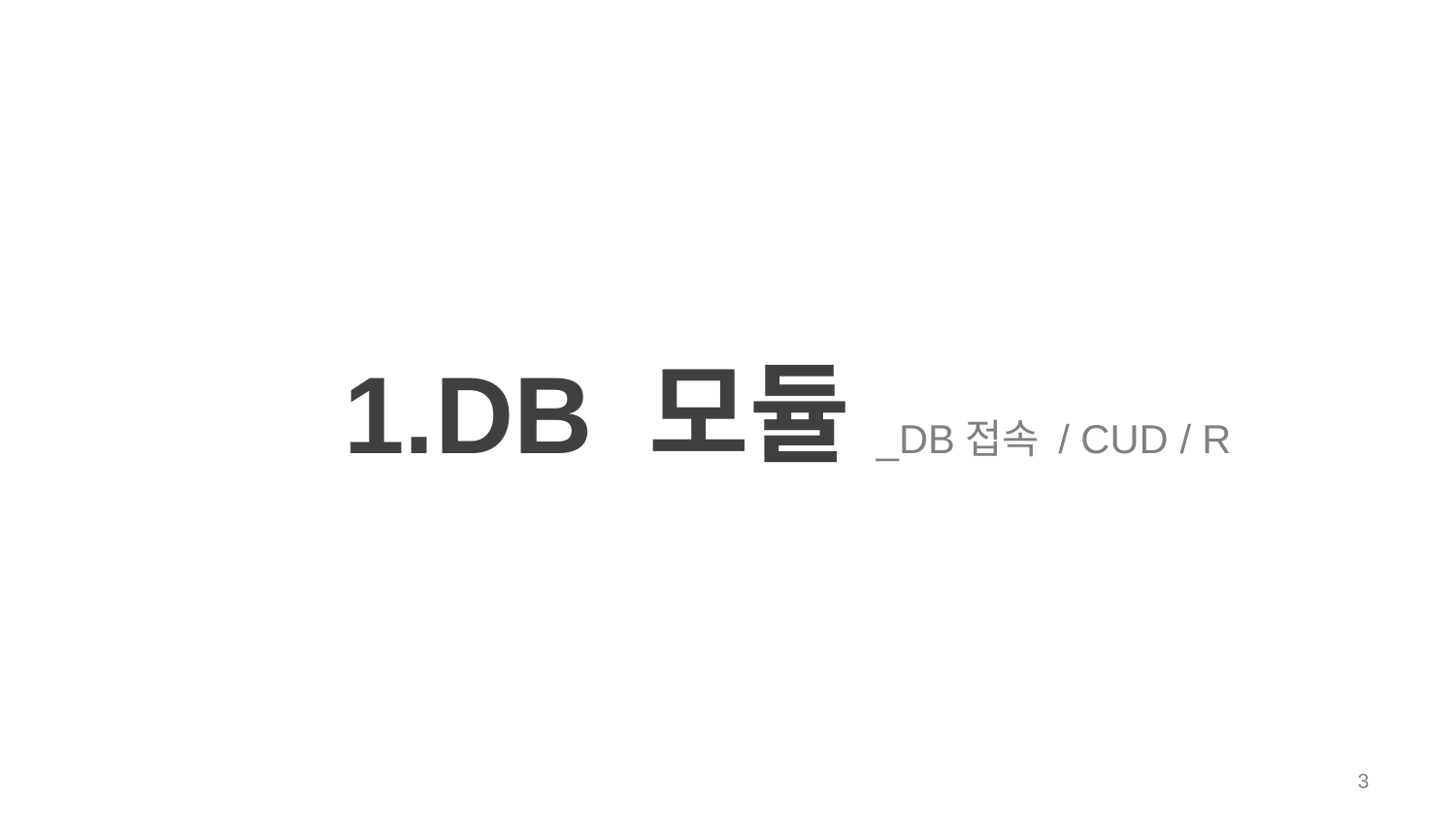

1.DB 모듈_DB접속 / CUD / R
3